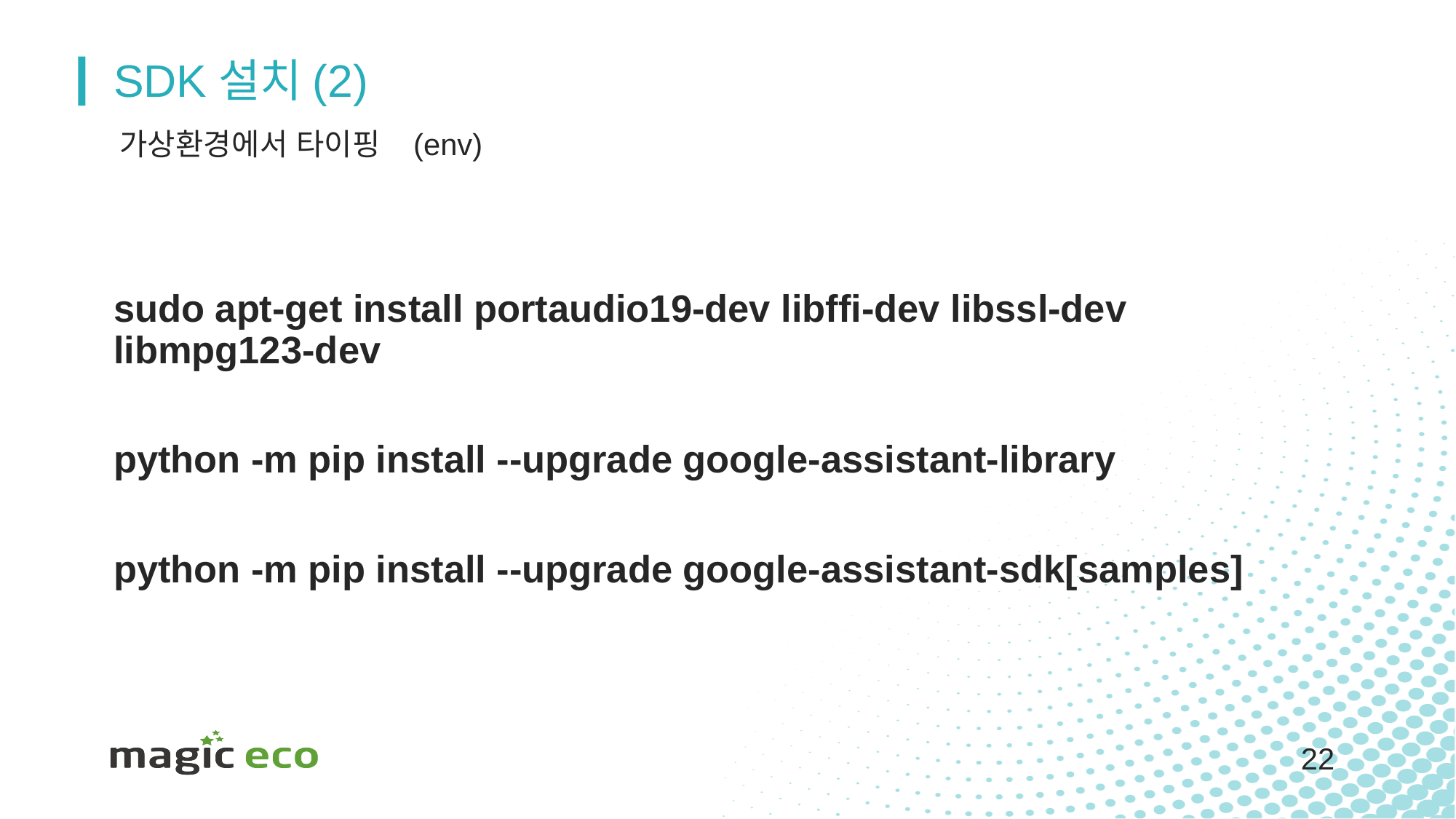

# SDK설치(2)
가상환경에서 타이핑   (env)

sudo apt-get install portaudio19-dev libffi-dev libssl-dev libmpg123-dev

python -m pip install --upgrade google-assistant-library

python -m pip install --upgrade google-assistant-sdk[samples]